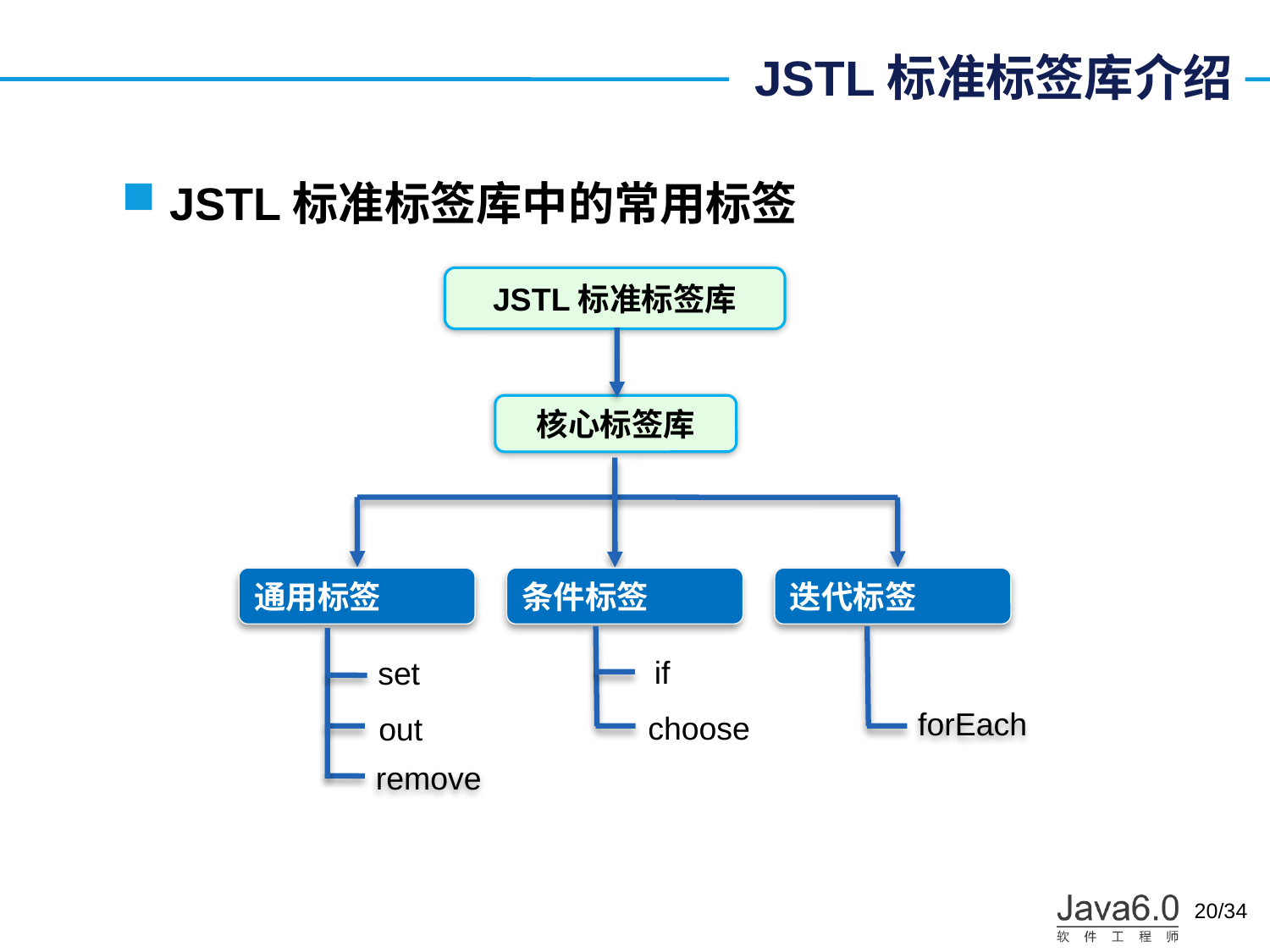

# JSTL标准标签库介绍
JSTL标准标签库中的常用标签

JSTL标准标签库

核心标签库

通用标签
条件标签
迭代标签

if
set

forEach
choose
out

remove

20/34